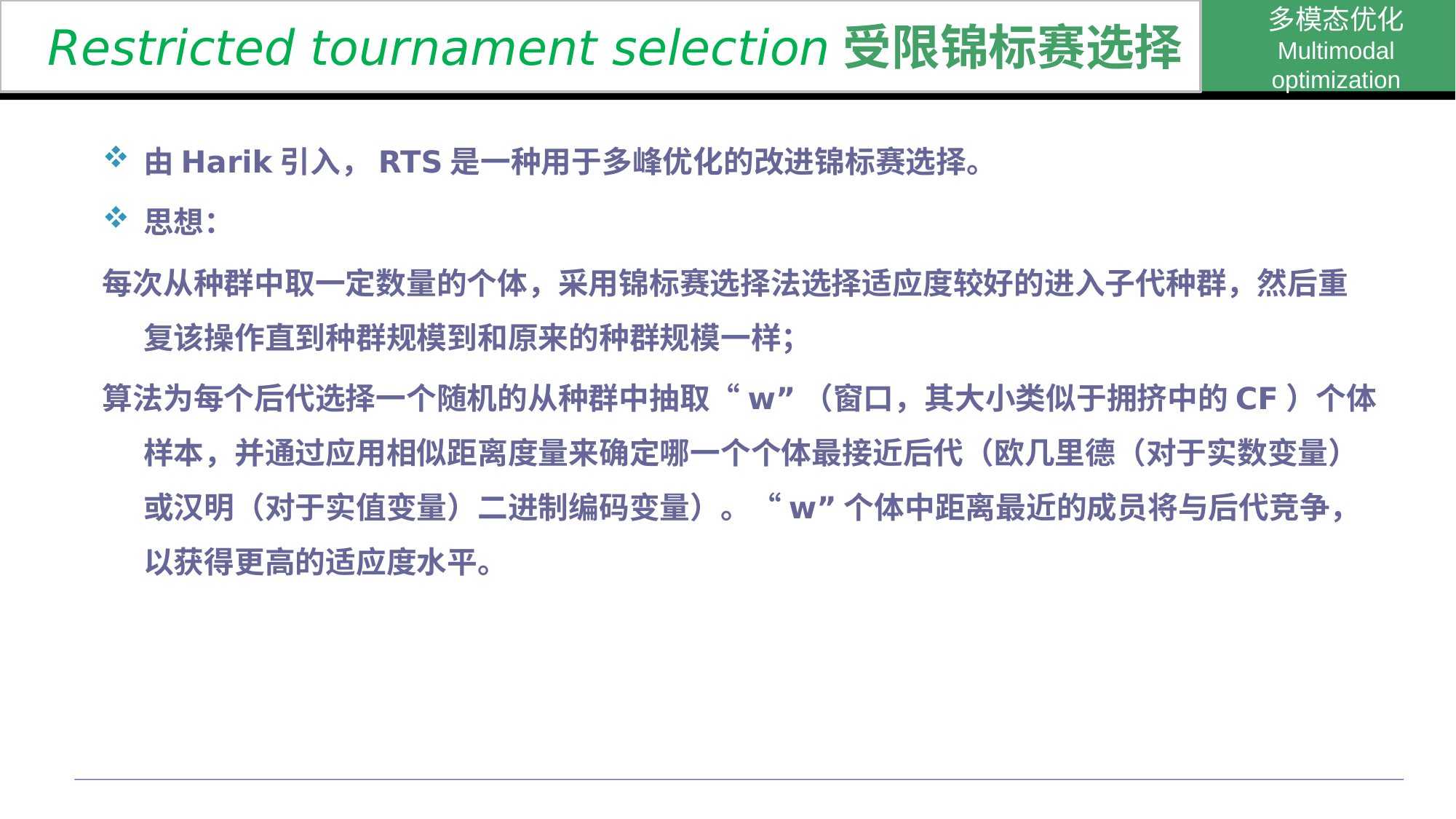

多模态优化
Multimodal optimization
# Restricted tournament selection受限锦标赛选择
由Harik引入，RTS是一种用于多峰优化的改进锦标赛选择。
思想：
每次从种群中取一定数量的个体，采用锦标赛选择法选择适应度较好的进入子代种群，然后重复该操作直到种群规模到和原来的种群规模一样；
算法为每个后代选择一个随机的从种群中抽取“w”（窗口，其大小类似于拥挤中的CF）个体样本，并通过应用相似距离度量来确定哪一个个体最接近后代（欧几里德（对于实数变量）或汉明（对于实值变量）二进制编码变量）。“w”个体中距离最近的成员将与后代竞争，以获得更高的适应度水平。